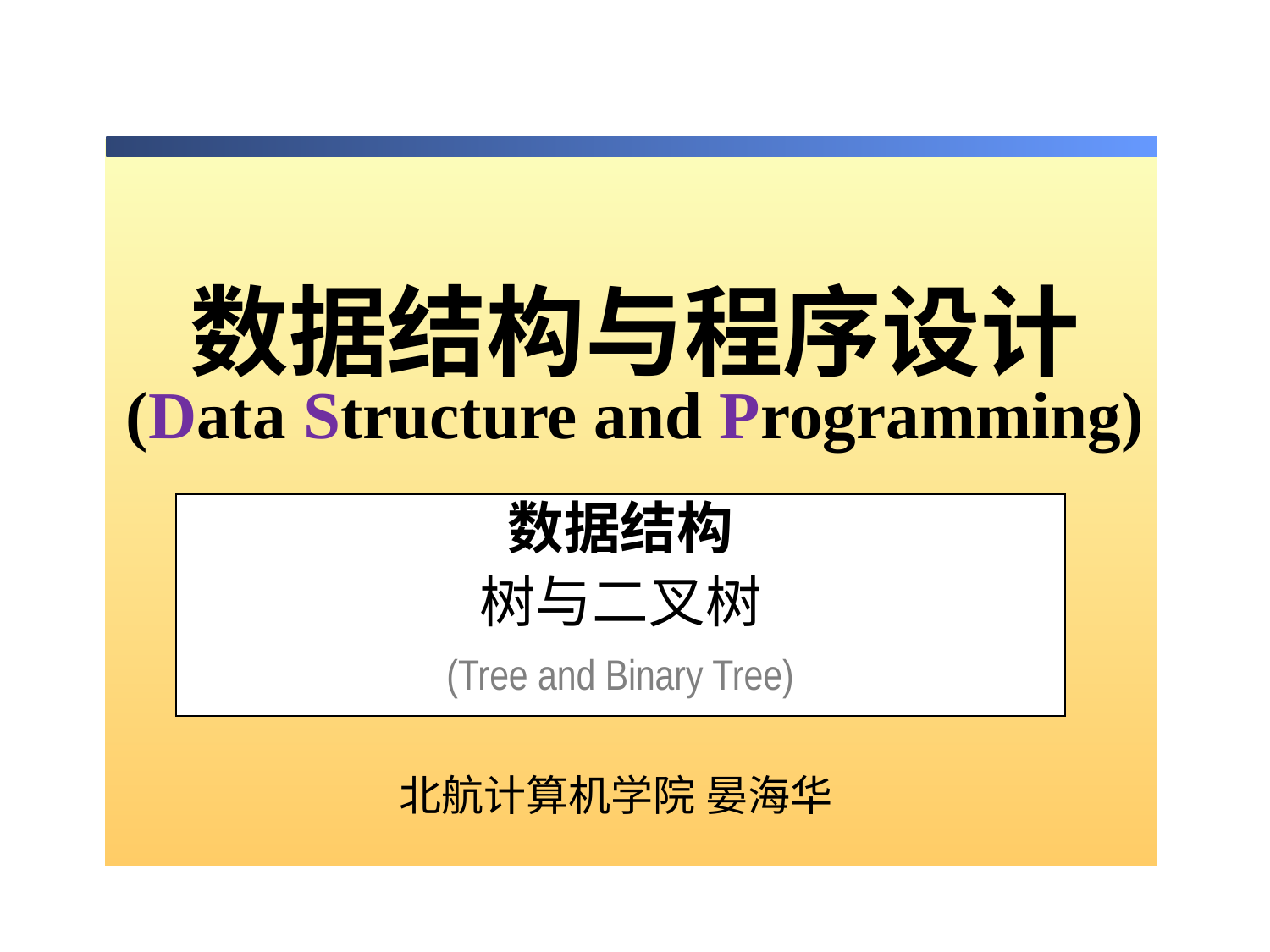

# 数据结构与程序设计 (Data Structure and Programming)
数据结构
树与二叉树
(Tree and Binary Tree)

北航计算机学院 晏海华